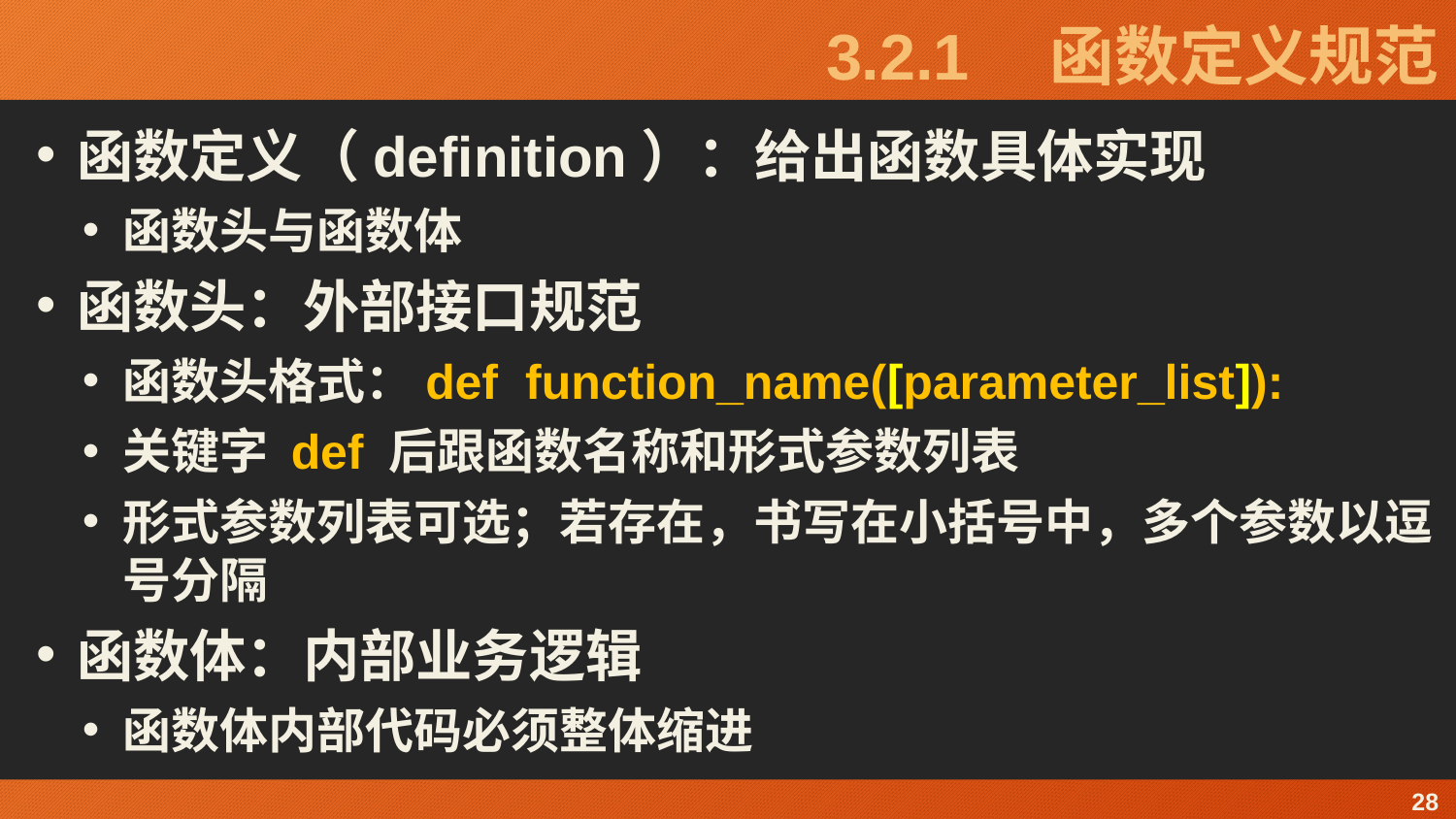

# 3.2.1　函数定义规范
函数定义（definition）：给出函数具体实现
函数头与函数体
函数头：外部接口规范
函数头格式：def  function_name([parameter_list]):
关键字 def 后跟函数名称和形式参数列表
形式参数列表可选；若存在，书写在小括号中，多个参数以逗号分隔
函数体：内部业务逻辑
函数体内部代码必须整体缩进
28